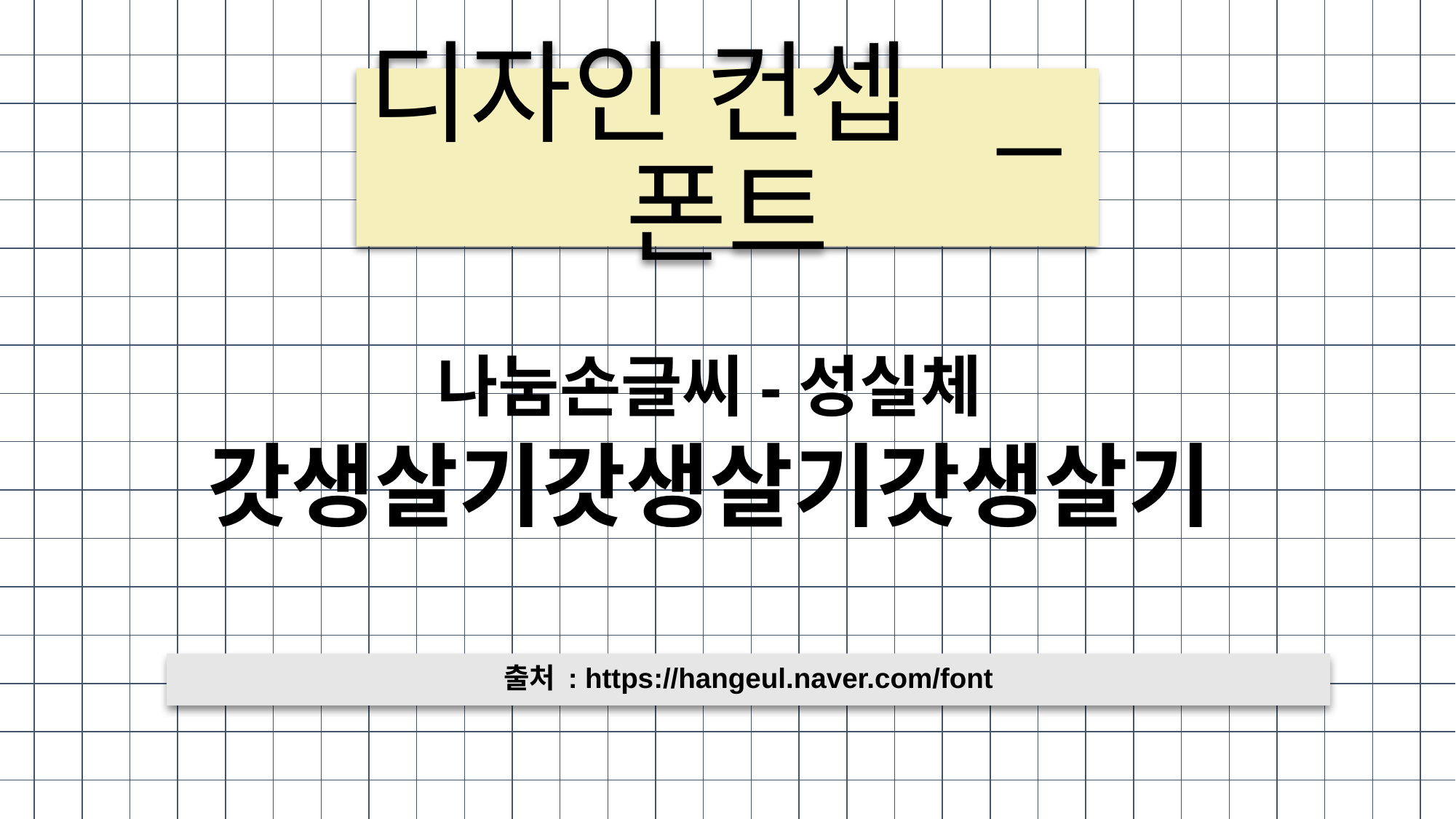

# 디자인 컨셉  _폰트
나눔손글씨-성실체
갓생살기갓생살기갓생살기

출처 : https://hangeul.naver.com/font